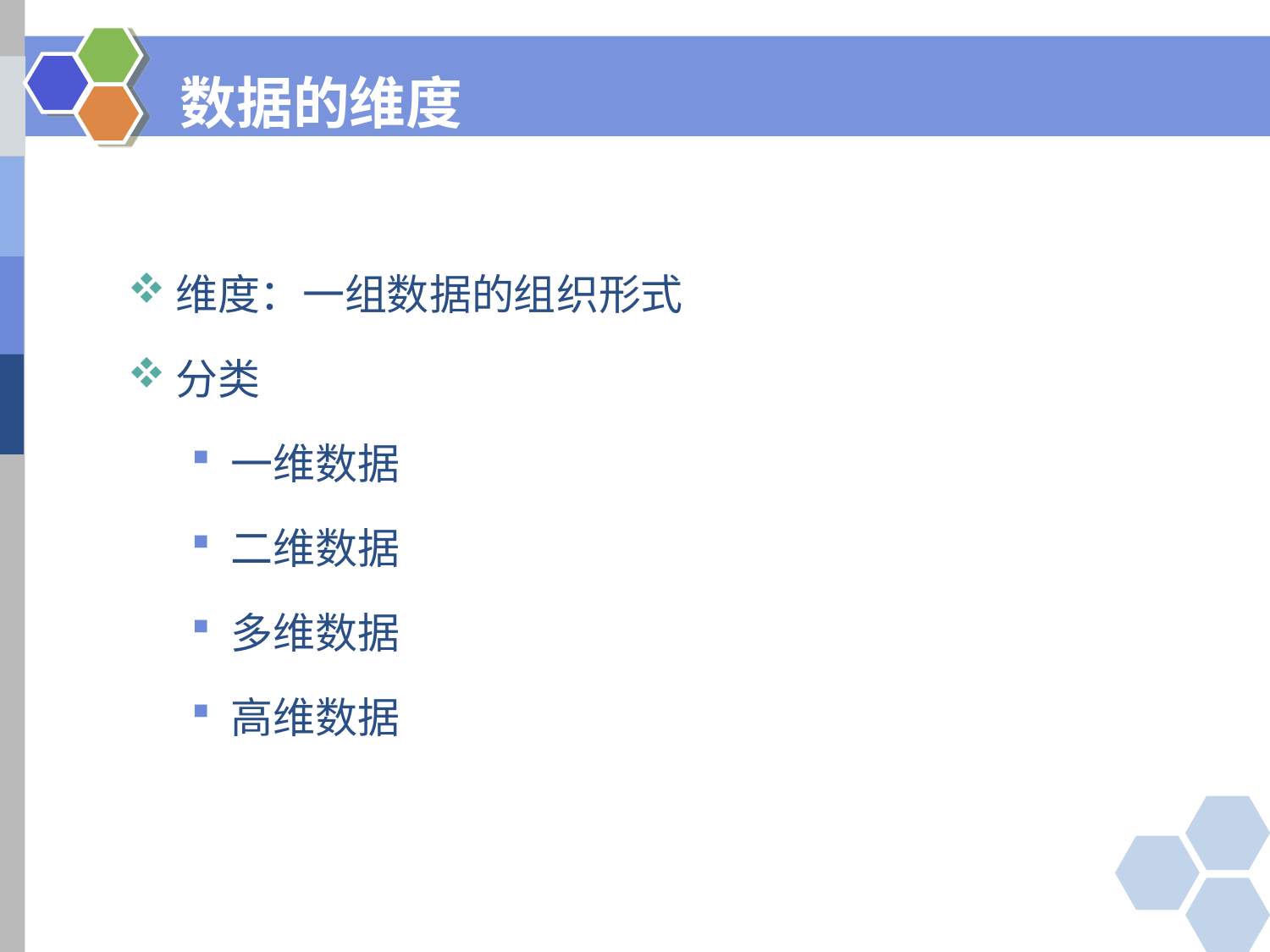

# 数据的维度
维度：一组数据的组织形式
分类
一维数据
二维数据
多维数据
高维数据